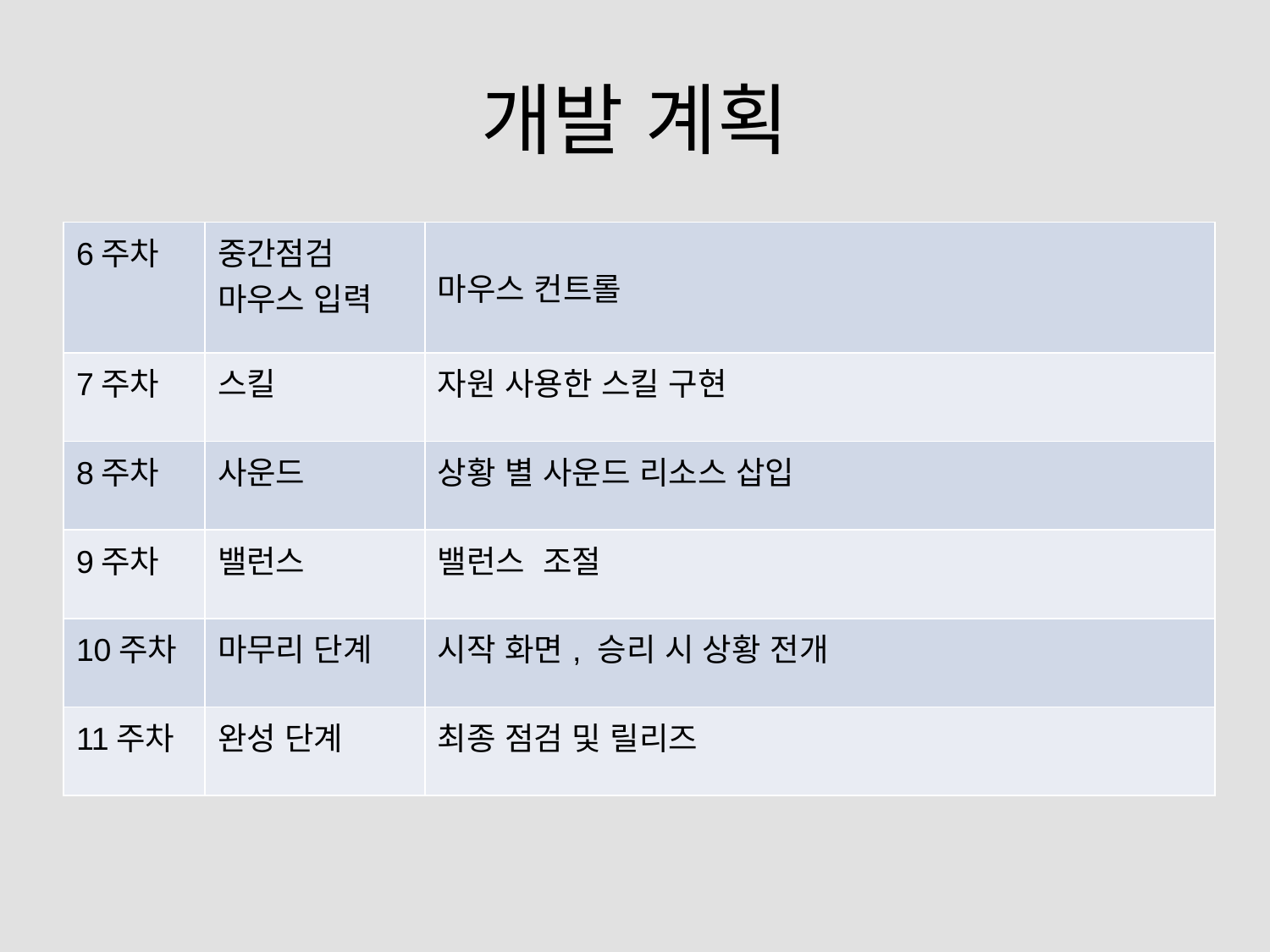

# 개발 계획
| 6주차 | 중간점검 마우스 입력 | 마우스 컨트롤 |
| --- | --- | --- |
| 7주차 | 스킬 | 자원 사용한 스킬 구현 |
| 8주차 | 사운드 | 상황 별 사운드 리소스 삽입 |
| 9주차 | 밸런스 | 밸런스 조절 |
| 10주차 | 마무리 단계 | 시작 화면, 승리 시 상황 전개 |
| 11주차 | 완성 단계 | 최종 점검 및 릴리즈 |